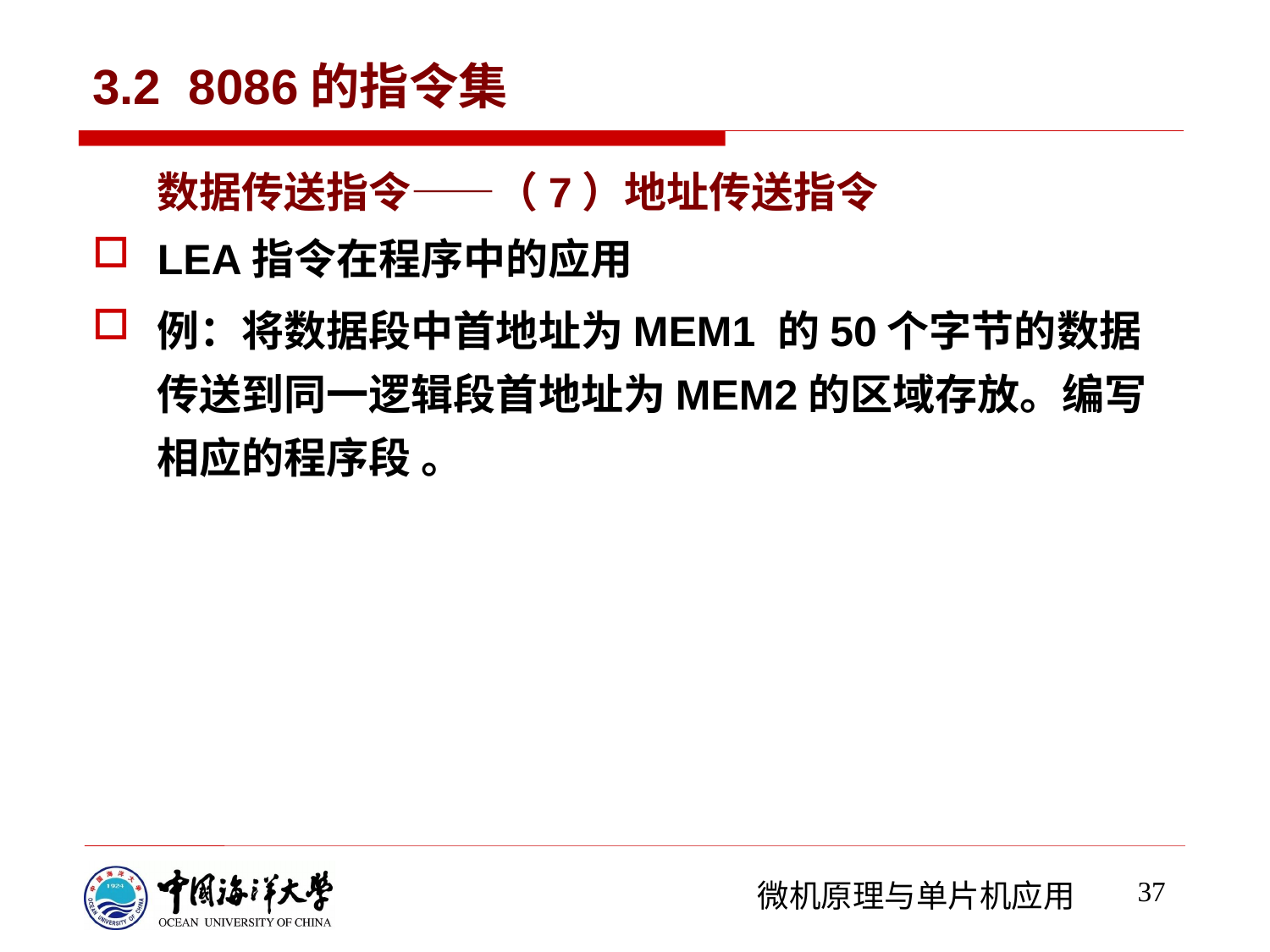

# 3.2  8086的指令集
数据传送指令——（7）地址传送指令
LEA指令在程序中的应用
例：将数据段中首地址为MEM1 的50个字节的数据传送到同一逻辑段首地址为MEM2的区域存放。编写相应的程序段 。
37